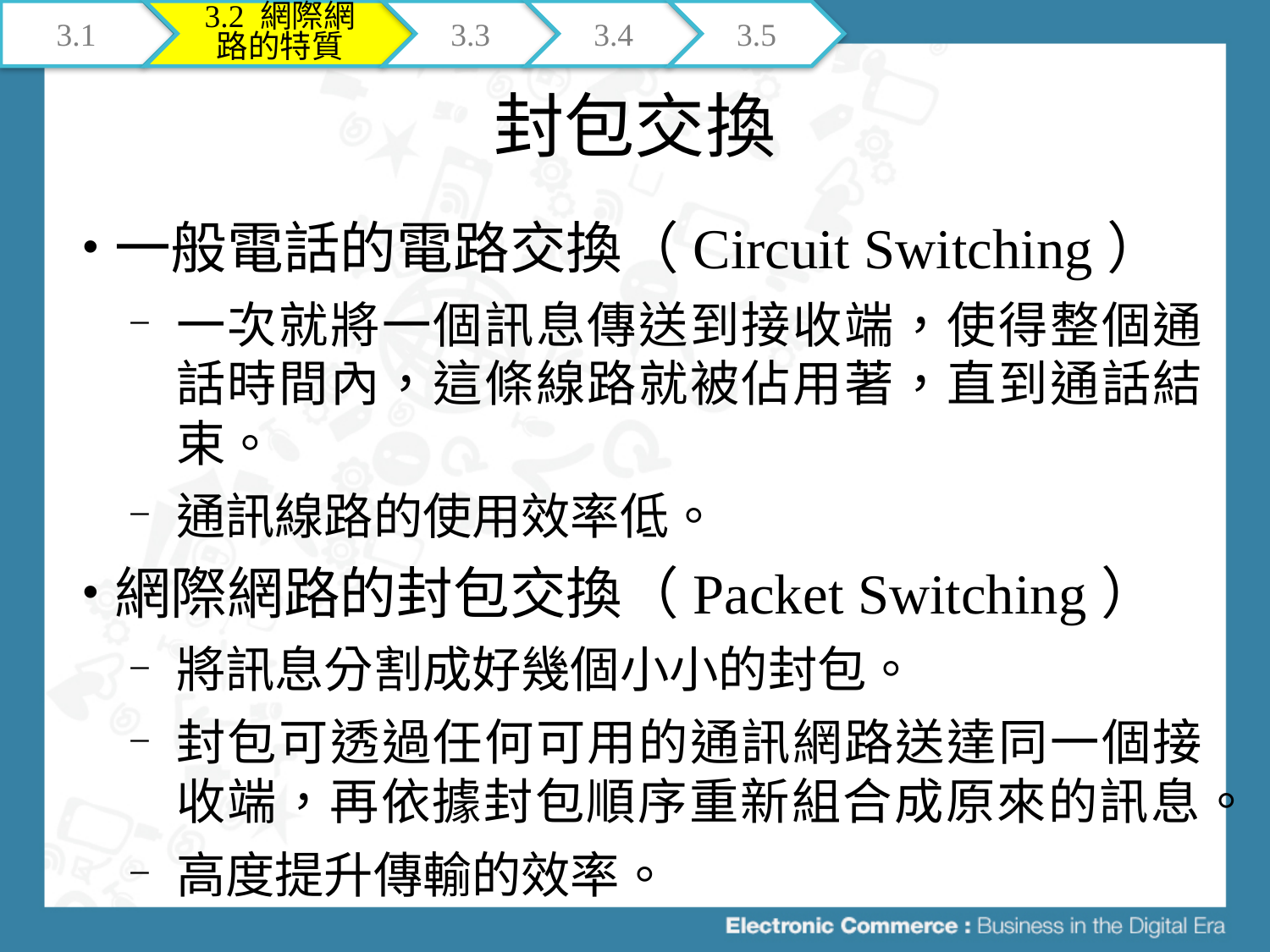

3.1
3.2 網際網路的特質
3.3
3.4
3.5
# 封包交換
一般電話的電路交換（Circuit Switching）
一次就將一個訊息傳送到接收端，使得整個通話時間內，這條線路就被佔用著，直到通話結束。
通訊線路的使用效率低。
網際網路的封包交換（Packet Switching）
將訊息分割成好幾個小小的封包。
封包可透過任何可用的通訊網路送達同一個接收端，再依據封包順序重新組合成原來的訊息。
高度提升傳輸的效率。